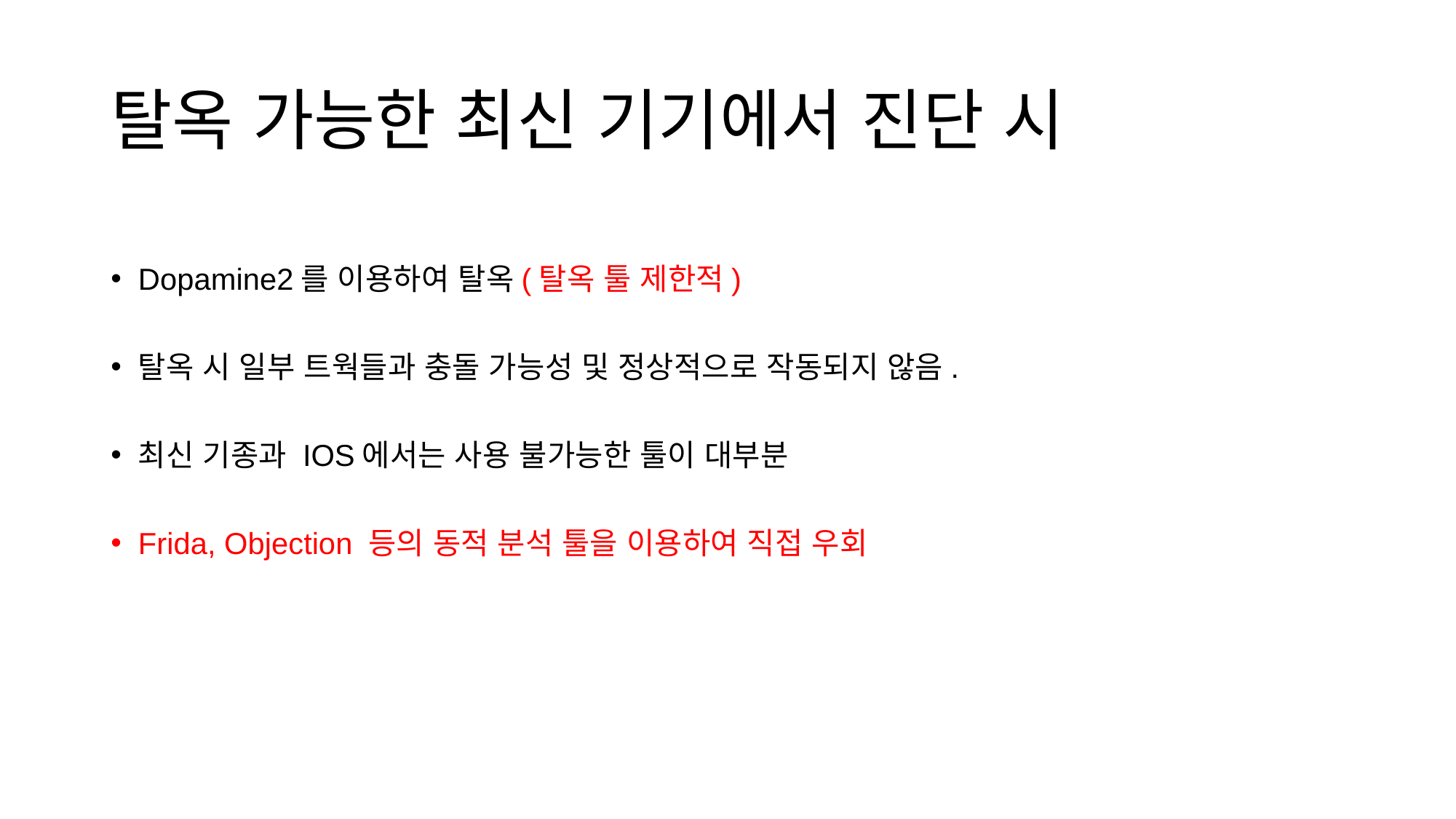

# 탈옥 가능한 최신 기기에서 진단 시
Dopamine2를 이용하여 탈옥(탈옥 툴 제한적)
탈옥 시 일부 트웍들과 충돌 가능성 및 정상적으로 작동되지 않음.
최신 기종과 IOS에서는 사용 불가능한 툴이 대부분
Frida, Objection 등의 동적 분석 툴을 이용하여 직접 우회